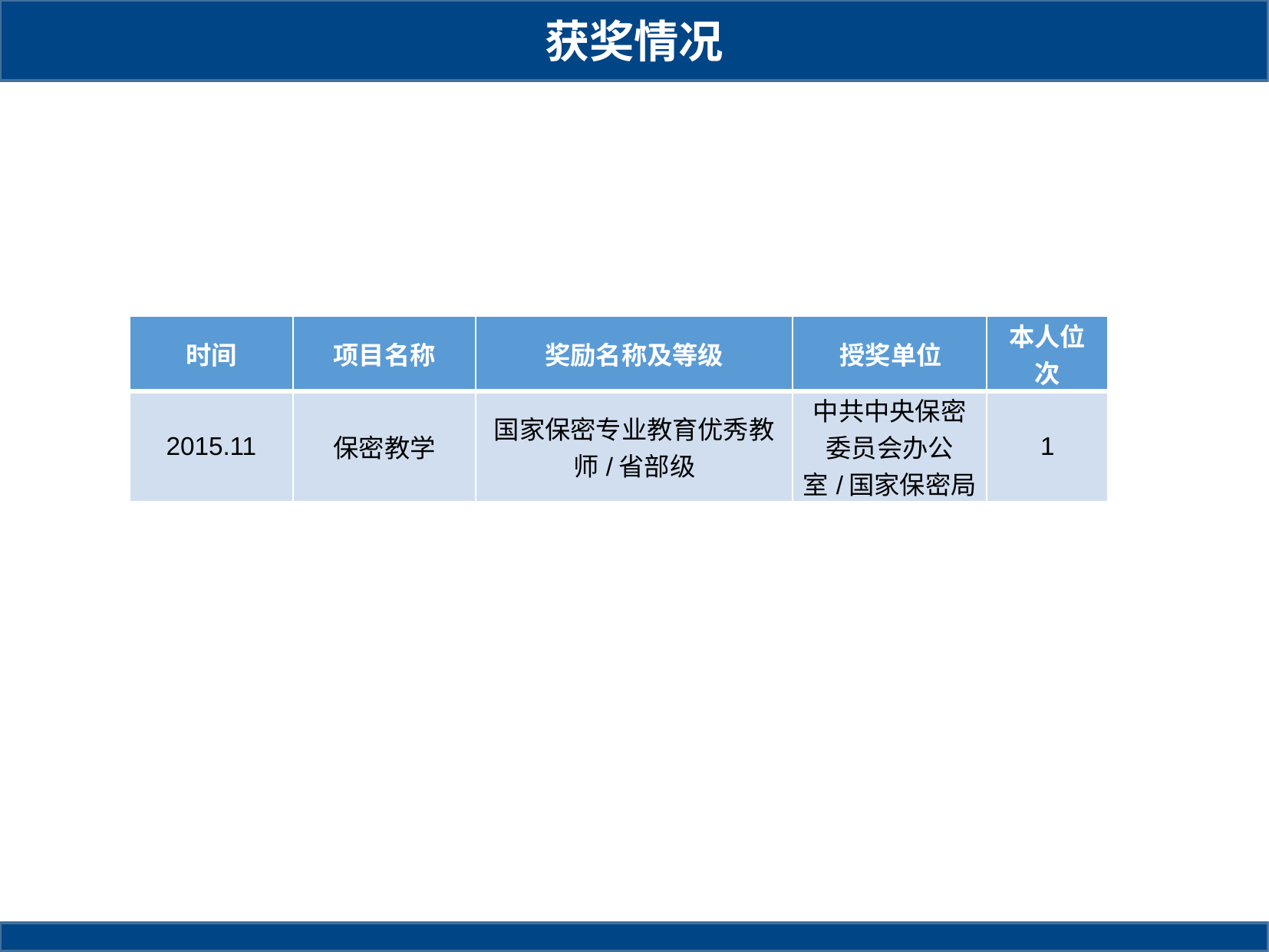

# 获奖情况
| 时间 | 项目名称 | 奖励名称及等级 | 授奖单位 | 本人位次 |
| --- | --- | --- | --- | --- |
| 2015.11 | 保密教学 | 国家保密专业教育优秀教师/省部级 | 中共中央保密委员会办公室/国家保密局 | 1 |